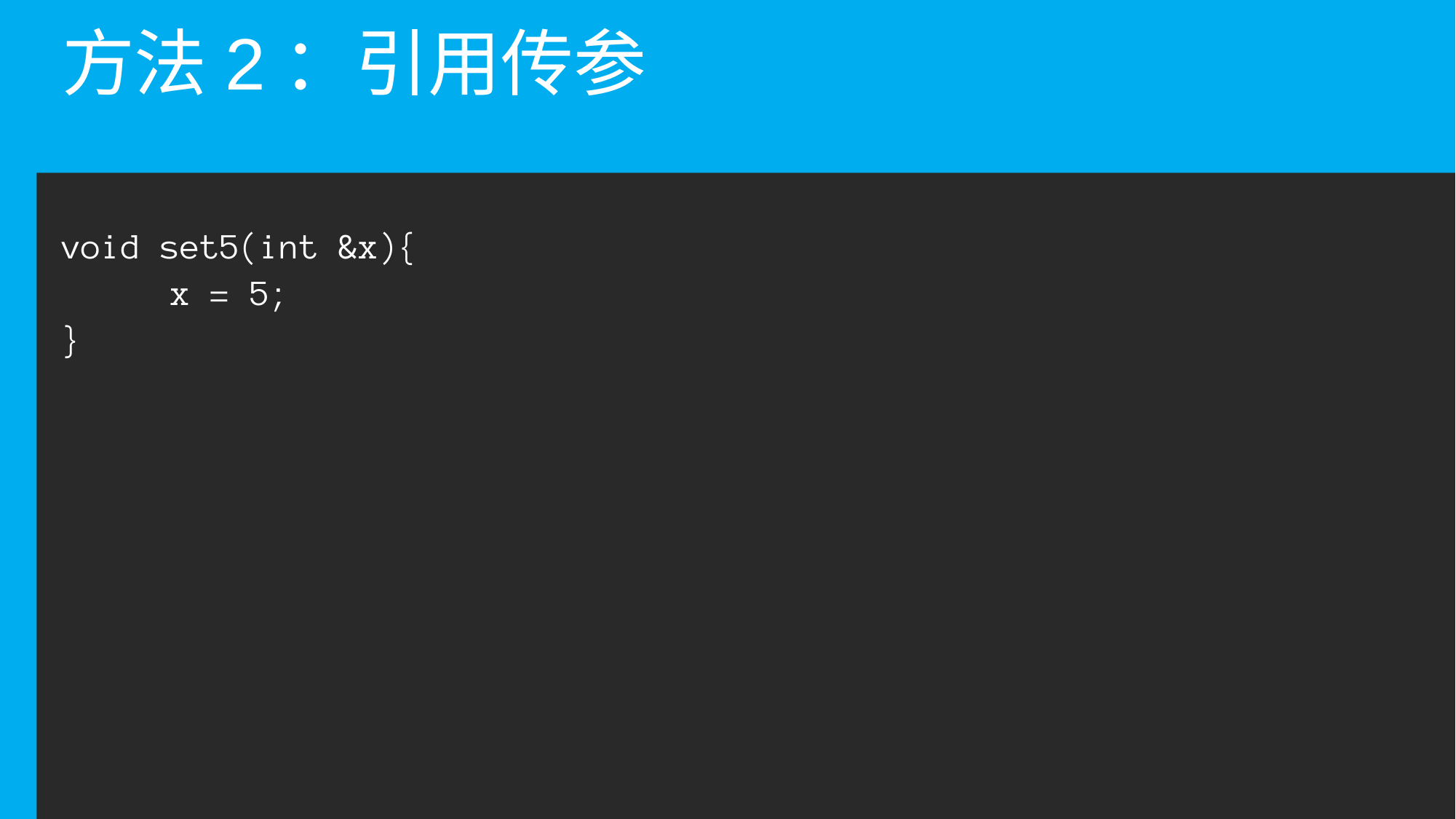

# 方法2：引用传参
void set5(int &x){
	x = 5;
}